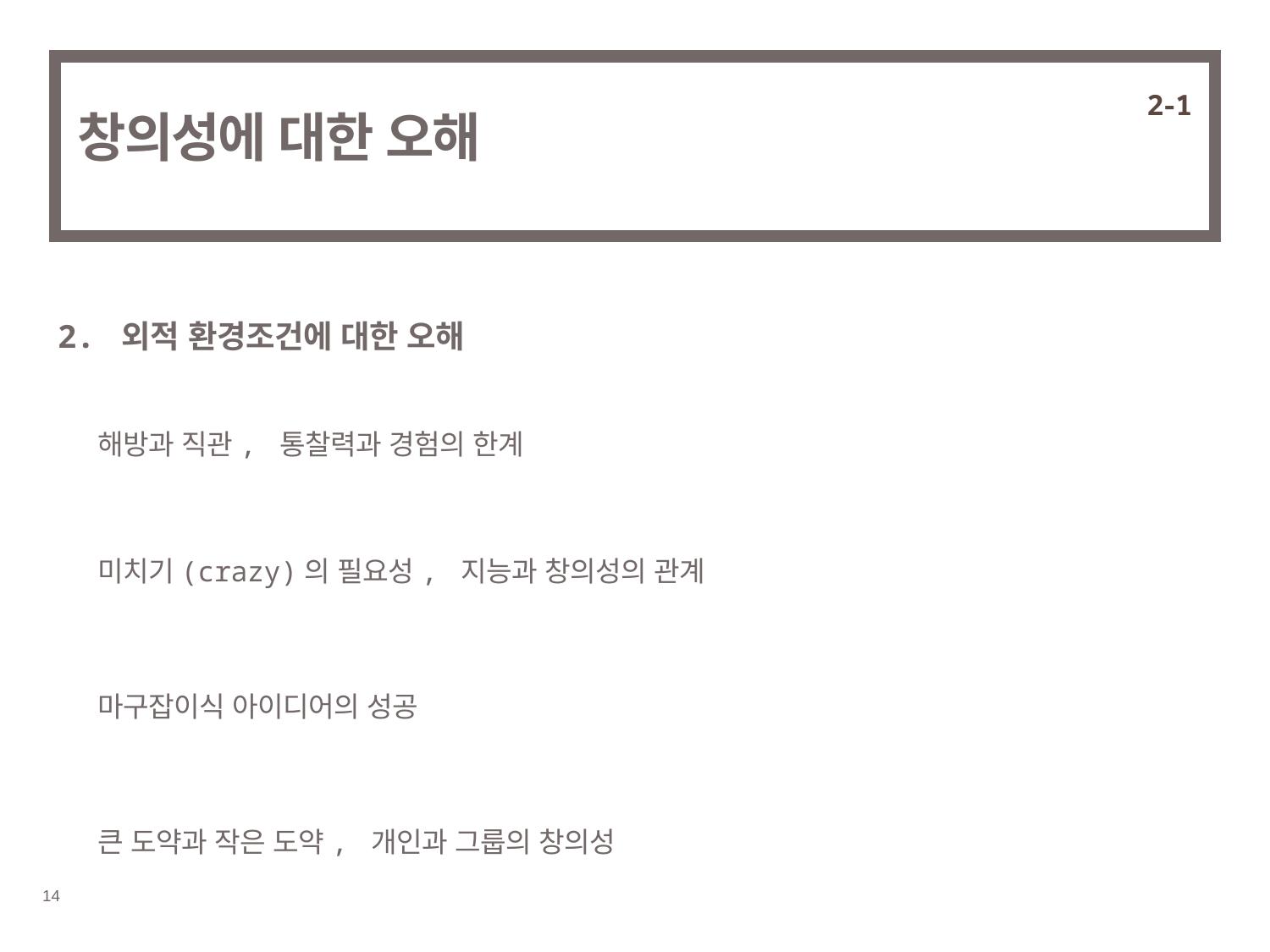

2-1

# 창의성에 대한 오해
2. 외적 환경조건에 대한 오해
해방과 직관, 통찰력과 경험의 한계
미치기(crazy)의 필요성, 지능과 창의성의 관계
마구잡이식 아이디어의 성공
큰 도약과 작은 도약, 개인과 그룹의 창의성